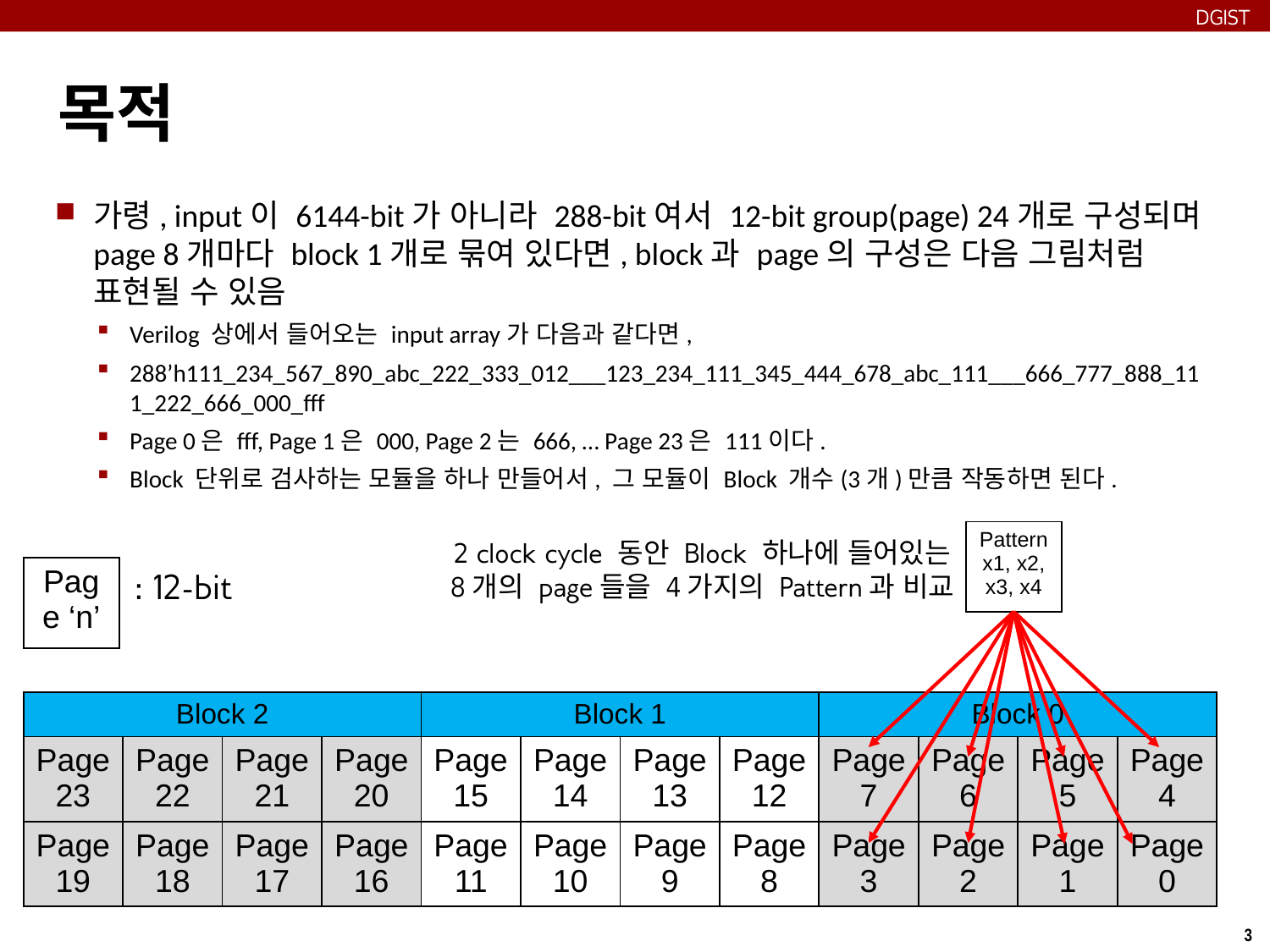

DGIST
# 목적
가령, input이 6144-bit가 아니라 288-bit여서 12-bit group(page) 24개로 구성되며 page 8개마다 block 1개로 묶여 있다면, block과 page의 구성은 다음 그림처럼 표현될 수 있음
Verilog 상에서 들어오는 input array가 다음과 같다면,
288’h111_234_567_890_abc_222_333_012___123_234_111_345_444_678_abc_111___666_777_888_111_222_666_000_fff
Page 0은 fff, Page 1은 000, Page 2는 666, … Page 23은 111이다.
Block 단위로 검사하는 모듈을 하나 만들어서, 그 모듈이 Block 개수(3개)만큼 작동하면 된다.

| Pattern x1, x2, x3, x4 |
| --- |
2 clock cycle 동안 Block 하나에 들어있는
8개의 page들을 4가지의 Pattern과 비교
| Page ‘n’ |
| --- |
: 12-bit
| Block 2 |  |  |  | Block 1 |  |  |  | Block 0 |  |  |  |
| --- | --- | --- | --- | --- | --- | --- | --- | --- | --- | --- | --- |
| Page 23 | Page 22 | Page 21 | Page 20 | Page 15 | Page 14 | Page 13 | Page 12 | Page 7 | Page 6 | Page 5 | Page 4 |
| Page 19 | Page 18 | Page 17 | Page 16 | Page 11 | Page 10 | Page 9 | Page 8 | Page 3 | Page 2 | Page 1 | Page 0 |